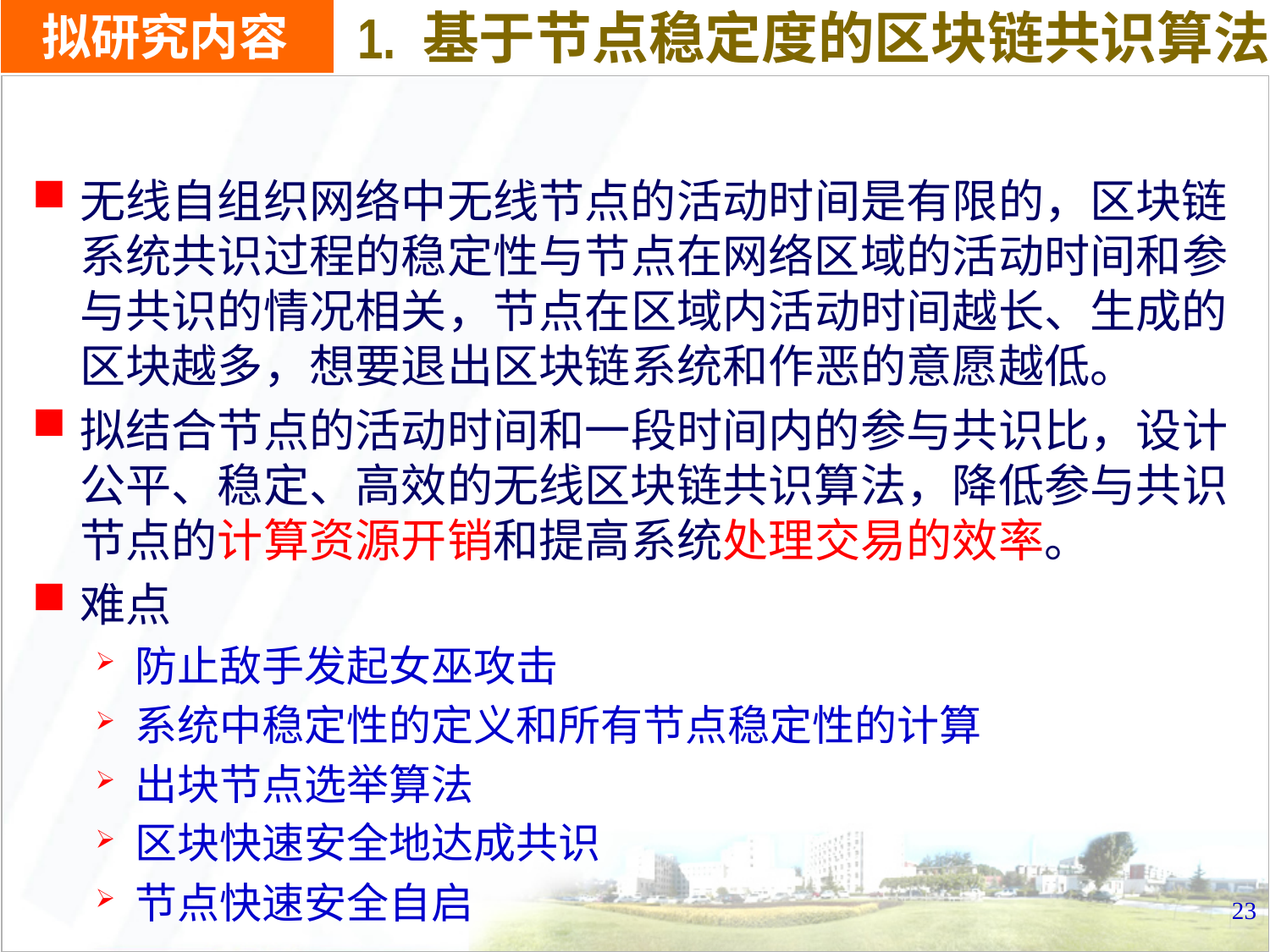

1. 基于节点稳定度的区块链共识算法
# 拟研究内容

无线自组织网络中无线节点的活动时间是有限的，区块链系统共识过程的稳定性与节点在网络区域的活动时间和参与共识的情况相关，节点在区域内活动时间越长、生成的区块越多，想要退出区块链系统和作恶的意愿越低。
拟结合节点的活动时间和一段时间内的参与共识比，设计公平、稳定、高效的无线区块链共识算法，降低参与共识节点的计算资源开销和提高系统处理交易的效率。
难点
防止敌手发起女巫攻击
系统中稳定性的定义和所有节点稳定性的计算
出块节点选举算法
区块快速安全地达成共识
节点快速安全自启
23